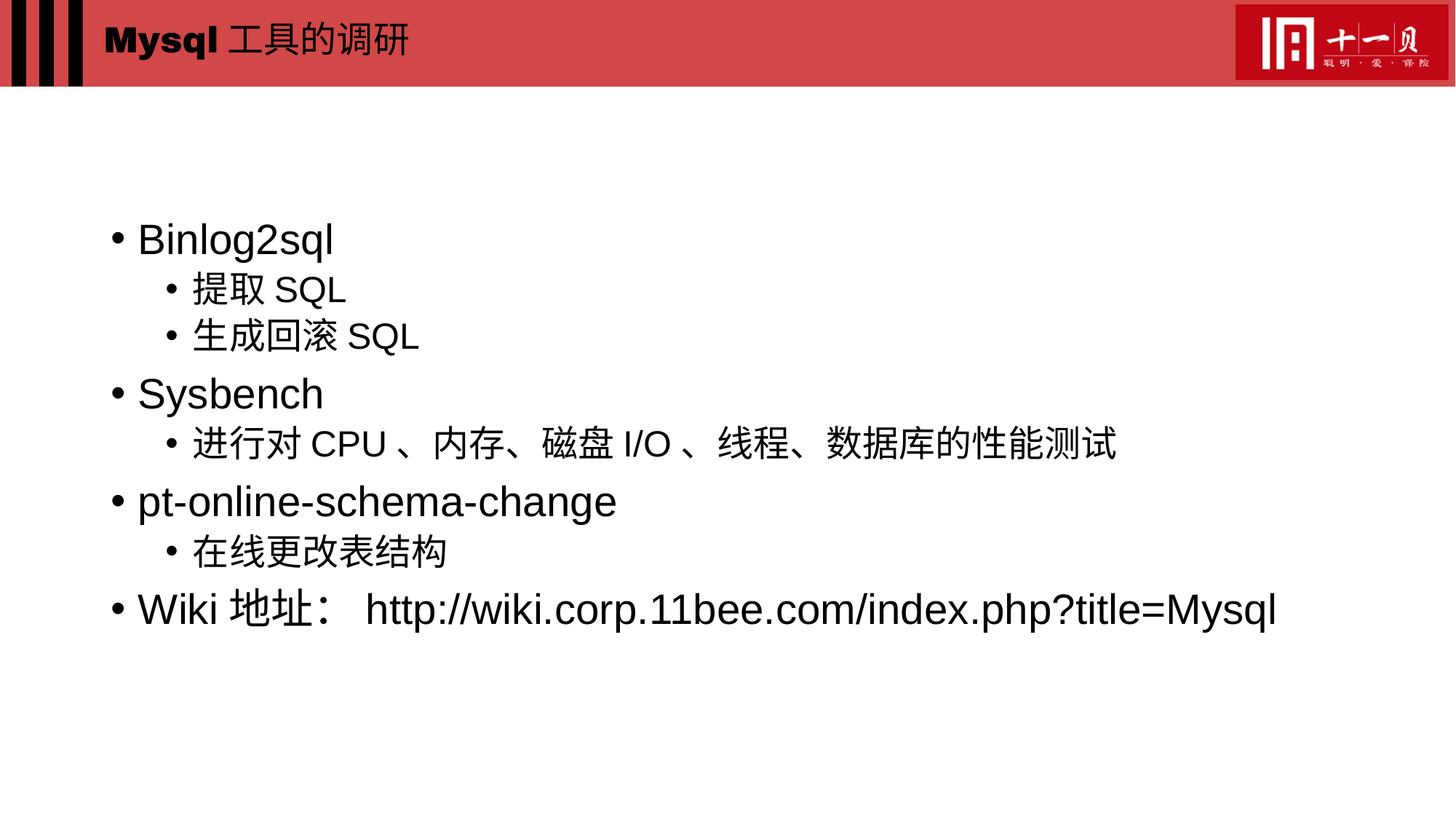

# Mysql工具的调研

Binlog2sql
提取SQL
生成回滚SQL
Sysbench
进行对CPU、内存、磁盘I/O、线程、数据库的性能测试
pt-online-schema-change
在线更改表结构
Wiki地址：http://wiki.corp.11bee.com/index.php?title=Mysql